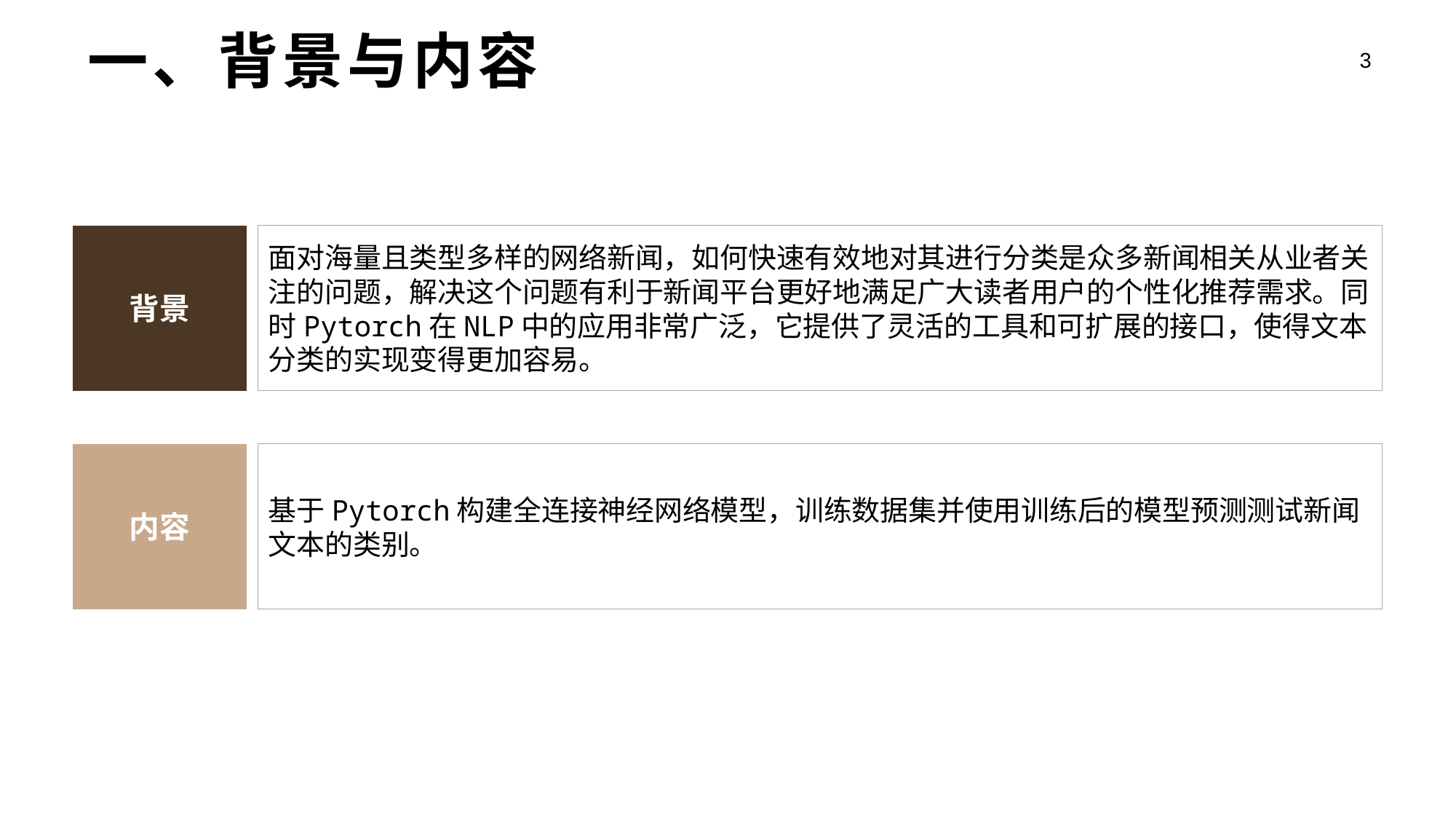

一、背景与内容
背景
面对海量且类型多样的网络新闻，如何快速有效地对其进行分类是众多新闻相关从业者关注的问题，解决这个问题有利于新闻平台更好地满足广大读者用户的个性化推荐需求。同时Pytorch在NLP中的应用非常广泛，它提供了灵活的工具和可扩展的接口，使得文本分类的实现变得更加容易。
内容
基于Pytorch构建全连接神经网络模型，训练数据集并使用训练后的模型预测测试新闻文本的类别。